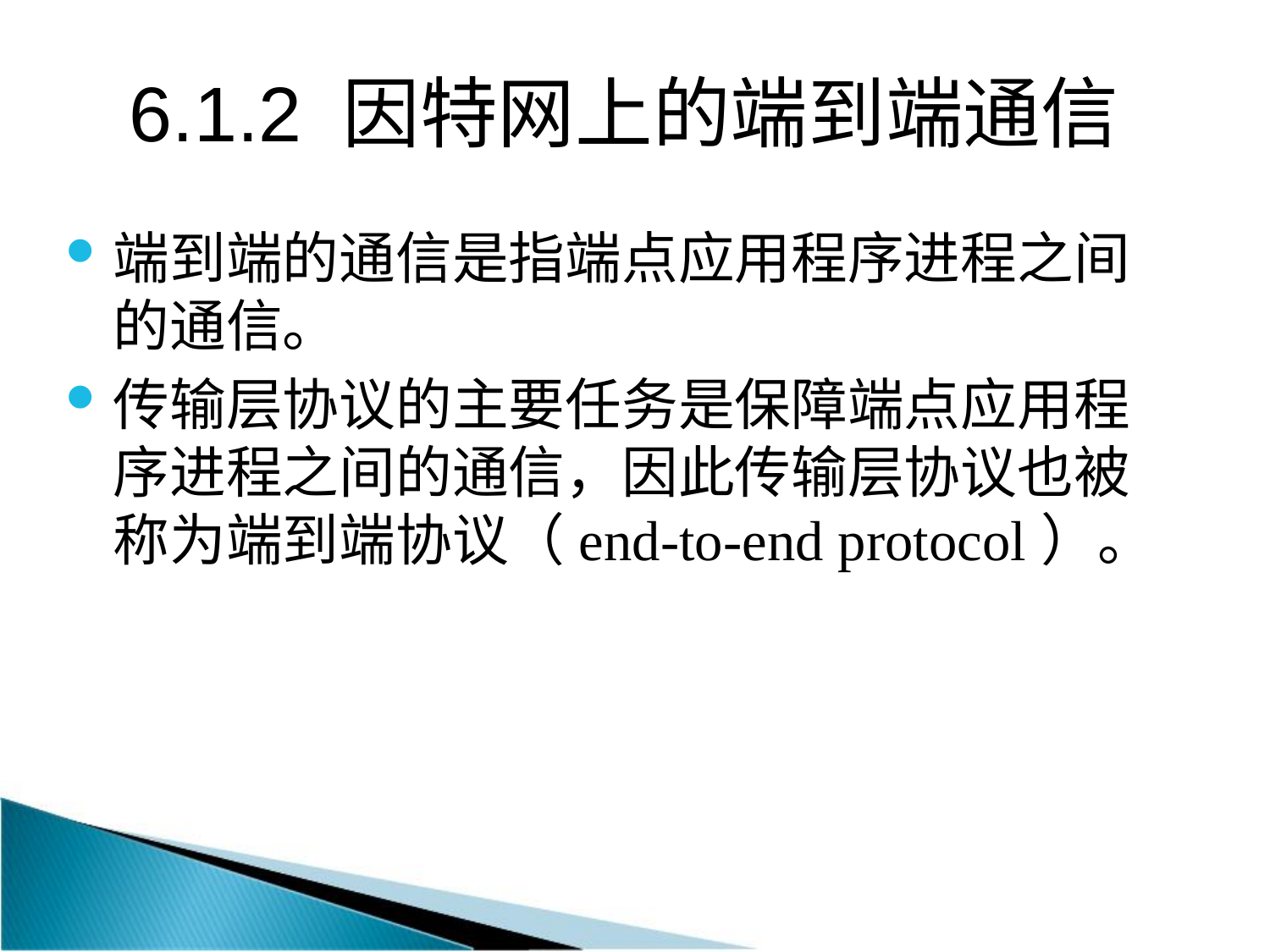

# 6.1.2 因特网上的端到端通信
端到端的通信是指端点应用程序进程之间的通信。
传输层协议的主要任务是保障端点应用程序进程之间的通信，因此传输层协议也被称为端到端协议（end-to-end protocol）。